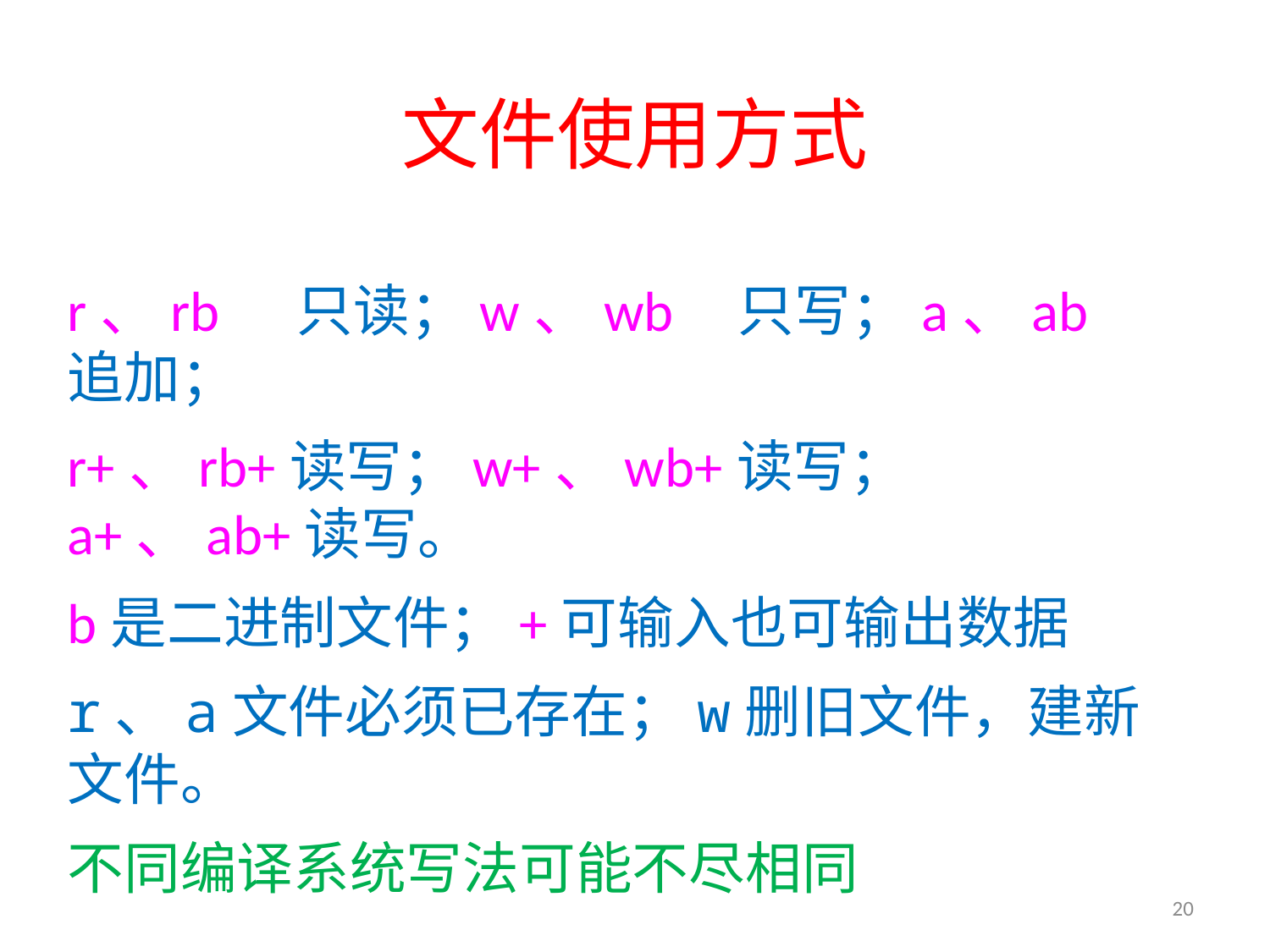

# 文件使用方式
r、rb     只读；w、wb    只写；a、ab    追加；
r+、rb+读写；w+、wb+读写；a+、ab+读写。
b是二进制文件；+可输入也可输出数据
r、a文件必须已存在；w删旧文件，建新文件。
不同编译系统写法可能不尽相同
20